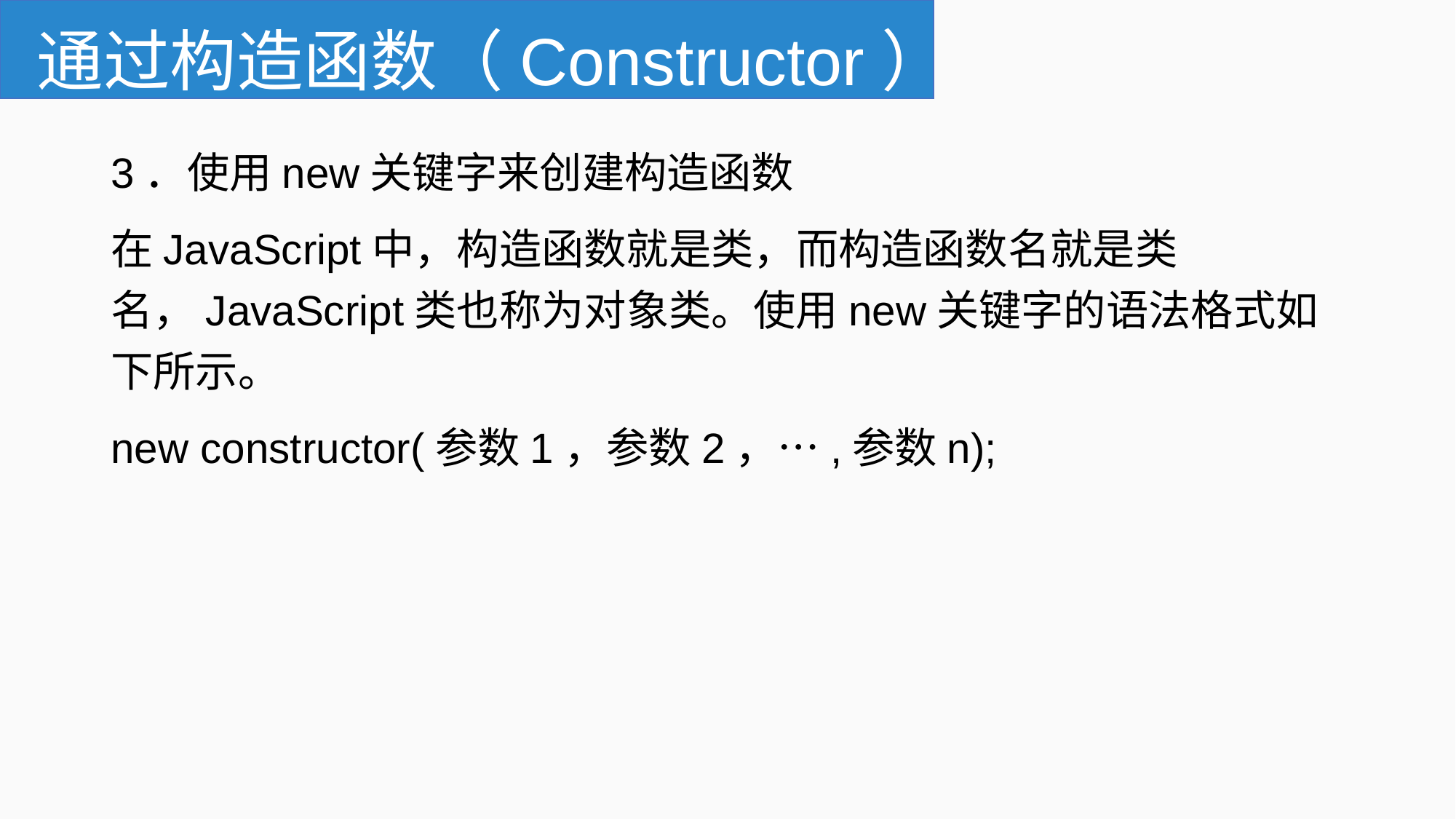

# 通过构造函数（Constructor）
3．使用new关键字来创建构造函数
在JavaScript中，构造函数就是类，而构造函数名就是类名，JavaScript类也称为对象类。使用new关键字的语法格式如下所示。
new constructor(参数1，参数2，…,参数n);